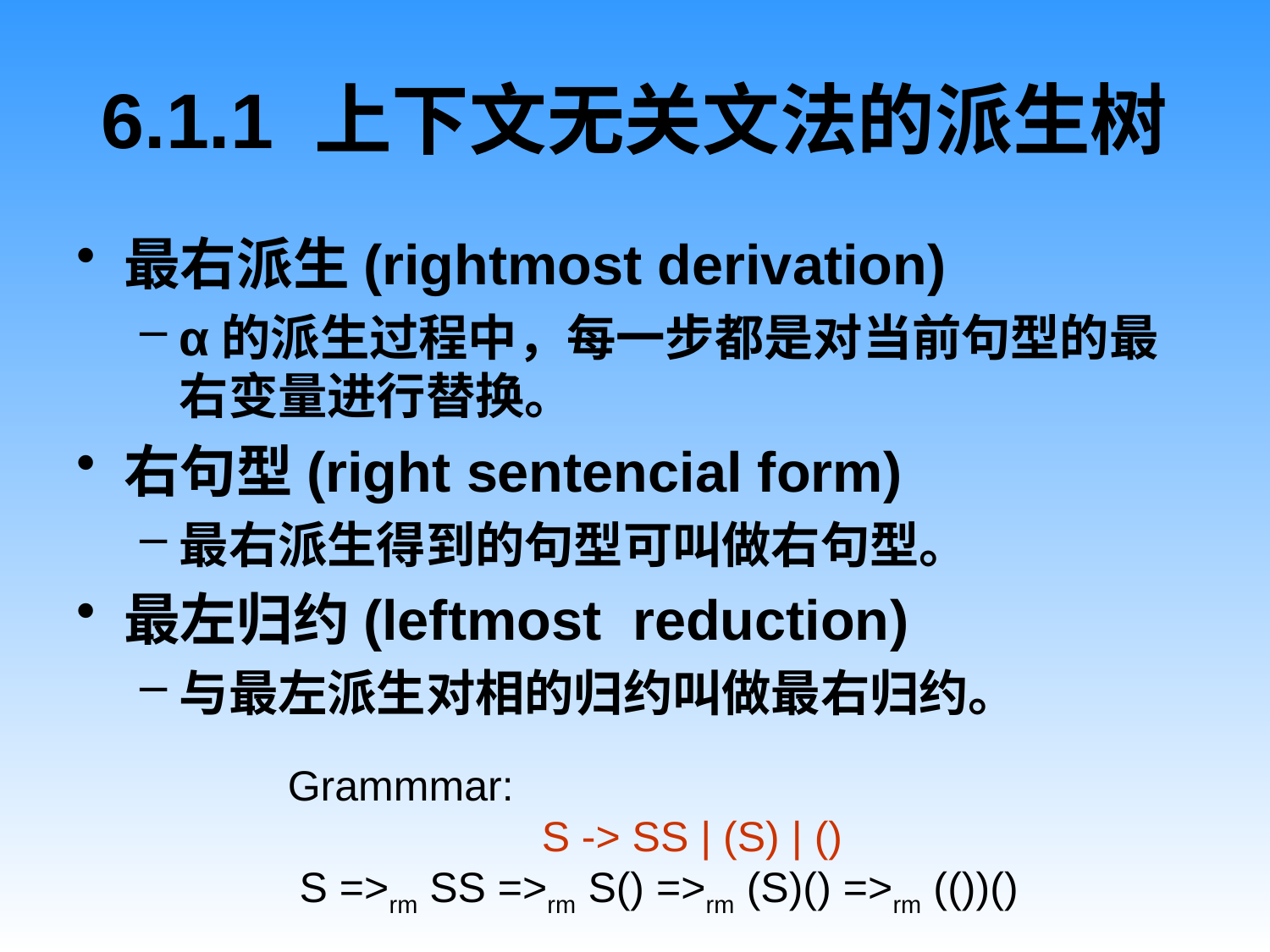

# 6.1.1 上下文无关文法的派生树
最右派生(rightmost derivation)
α的派生过程中，每一步都是对当前句型的最右变量进行替换。
右句型(right sentencial form)
最右派生得到的句型可叫做右句型。
最左归约(leftmost  reduction)
与最左派生对相的归约叫做最右归约。
Grammmar:
		S -> SS | (S) | ()
 S =>rm SS =>rm S() =>rm (S)() =>rm (())()

23